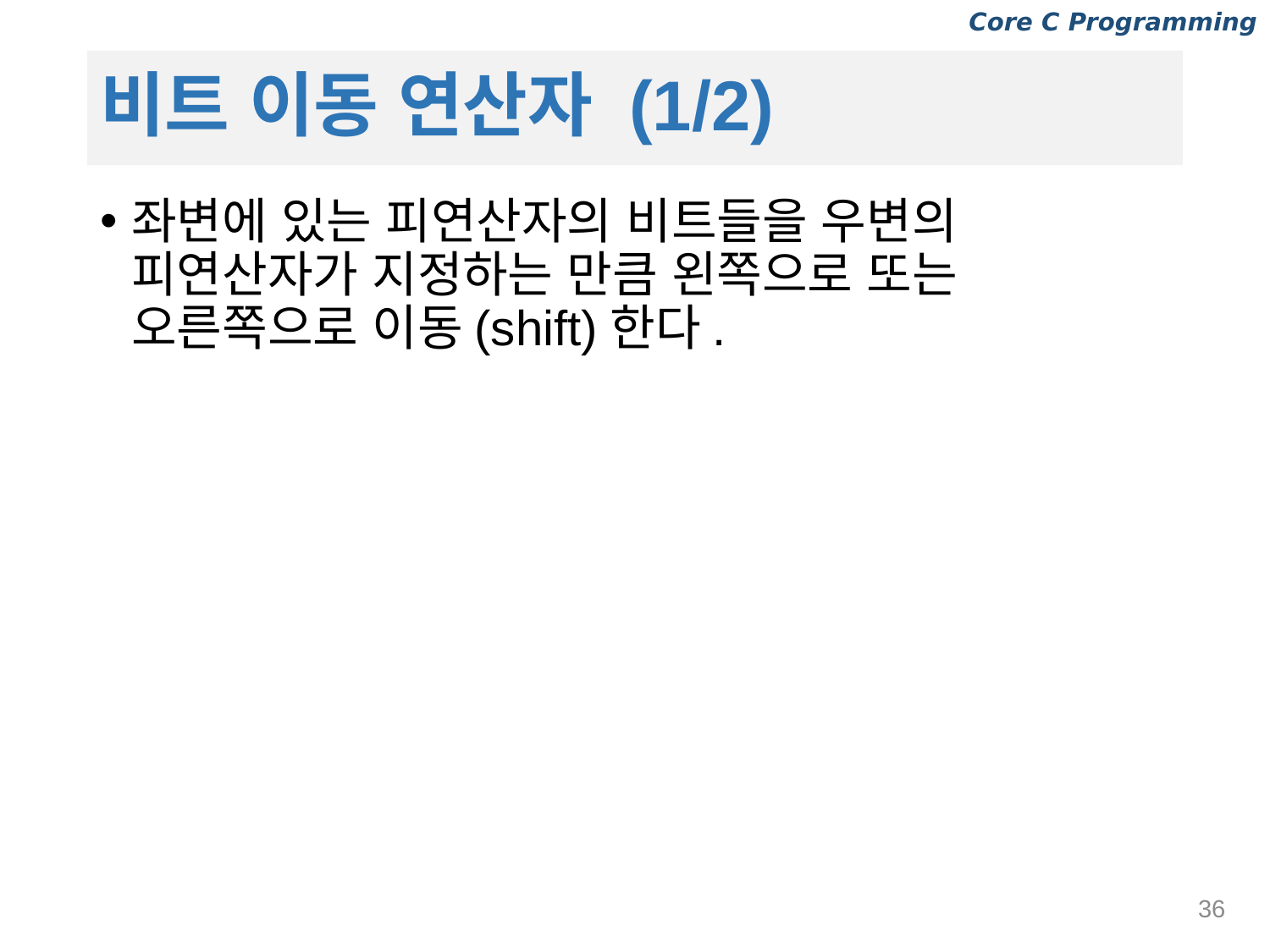

# 비트 이동 연산자 (1/2)
좌변에 있는 피연산자의 비트들을 우변의 피연산자가 지정하는 만큼 왼쪽으로 또는 오른쪽으로 이동(shift)한다.
36